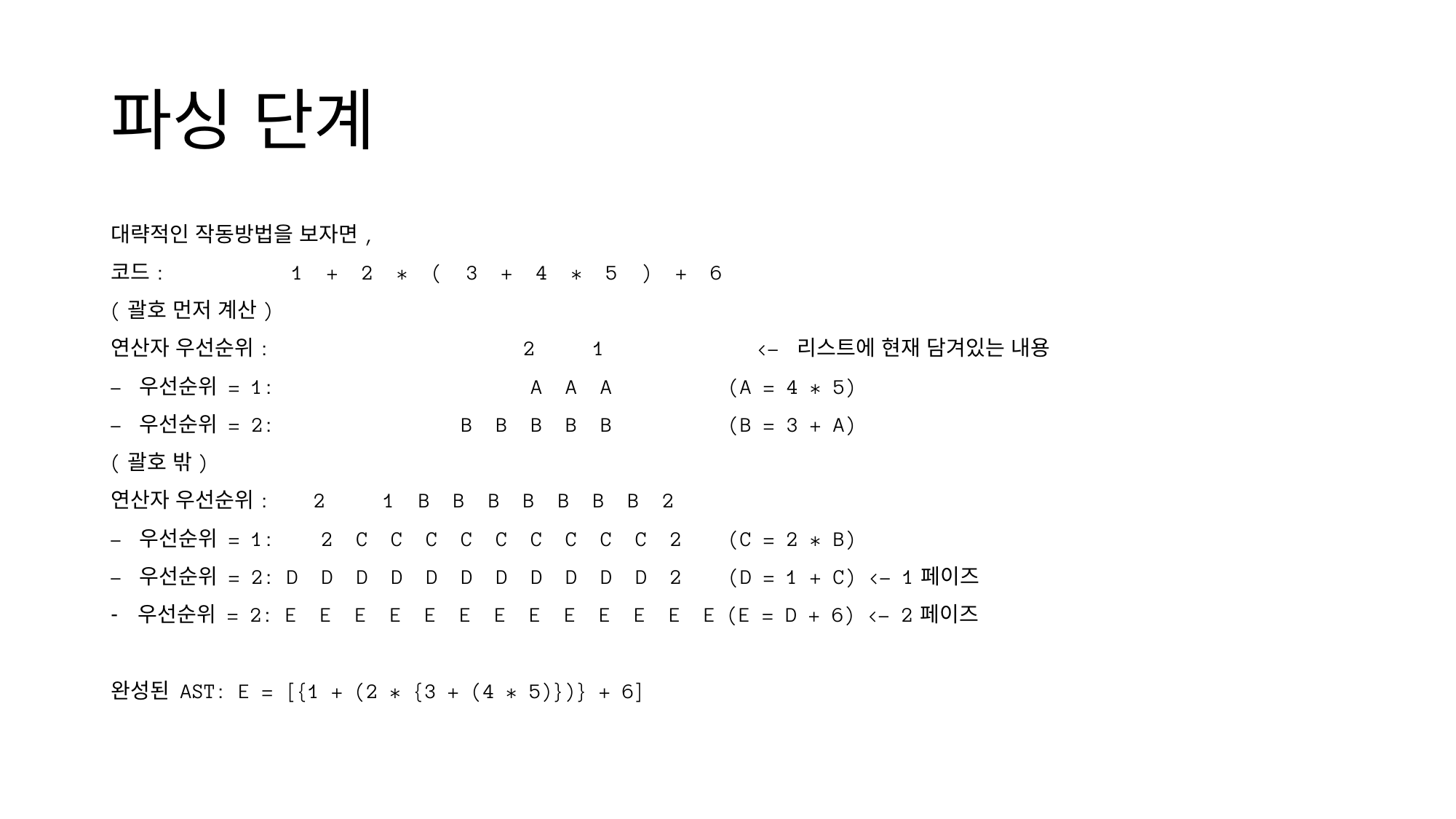

# 파싱 단계
대략적인 작동방법을 보자면,
코드:           1  +  2  *  (  3  +  4  *  5  )  +  6
(괄호 먼저 계산)
연산자 우선순위:                      2     1             <- 리스트에 현재 담겨있는 내용
- 우선순위 = 1:                      A  A  A          (A = 4 * 5)
- 우선순위 = 2:                B  B  B  B  B          (B = 3 + A)
(괄호 밖)
연산자 우선순위:    2     1  B  B  B  B  B  B  B  2
- 우선순위 = 1:    2  C  C  C  C  C  C  C  C  C  2    (C = 2 * B)
- 우선순위 = 2: D  D  D  D  D  D  D  D  D  D  D  2    (D = 1 + C) <- 1페이즈
우선순위 = 2: E  E  E  E  E  E  E  E  E  E  E  E  E (E = D + 6) <- 2페이즈

완성된 AST: E = [{1 + (2 * {3 + (4 * 5)})} + 6]